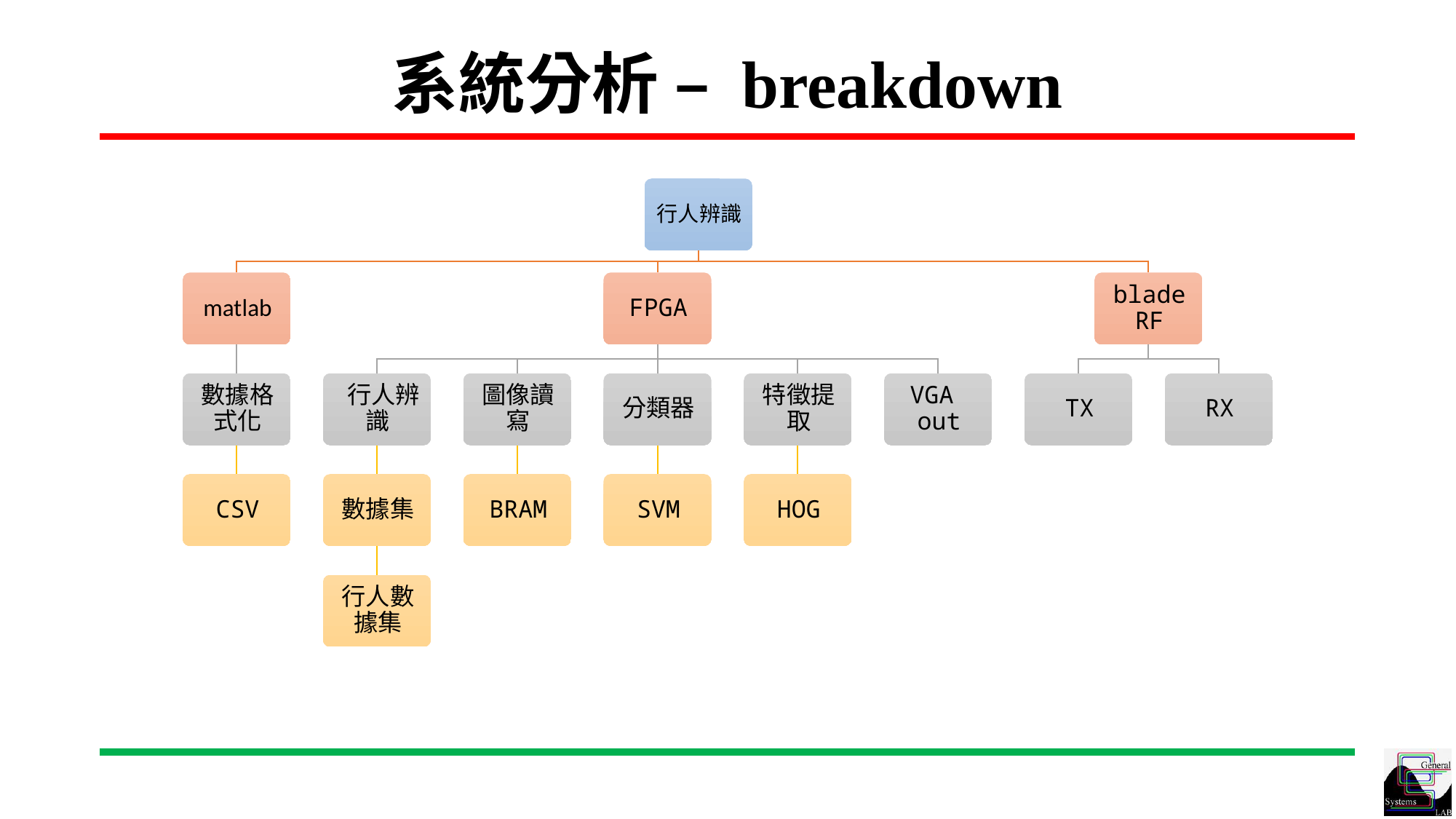

# 系統分析 – breakdown
行人辨識
matlab
數據格式化
CSV
FPGA
 行人辨識
數據集
行人數據集
圖像讀寫
BRAM
分類器
SVM
特徵提取
HOG
VGA  out
bladeRF
TX
RX